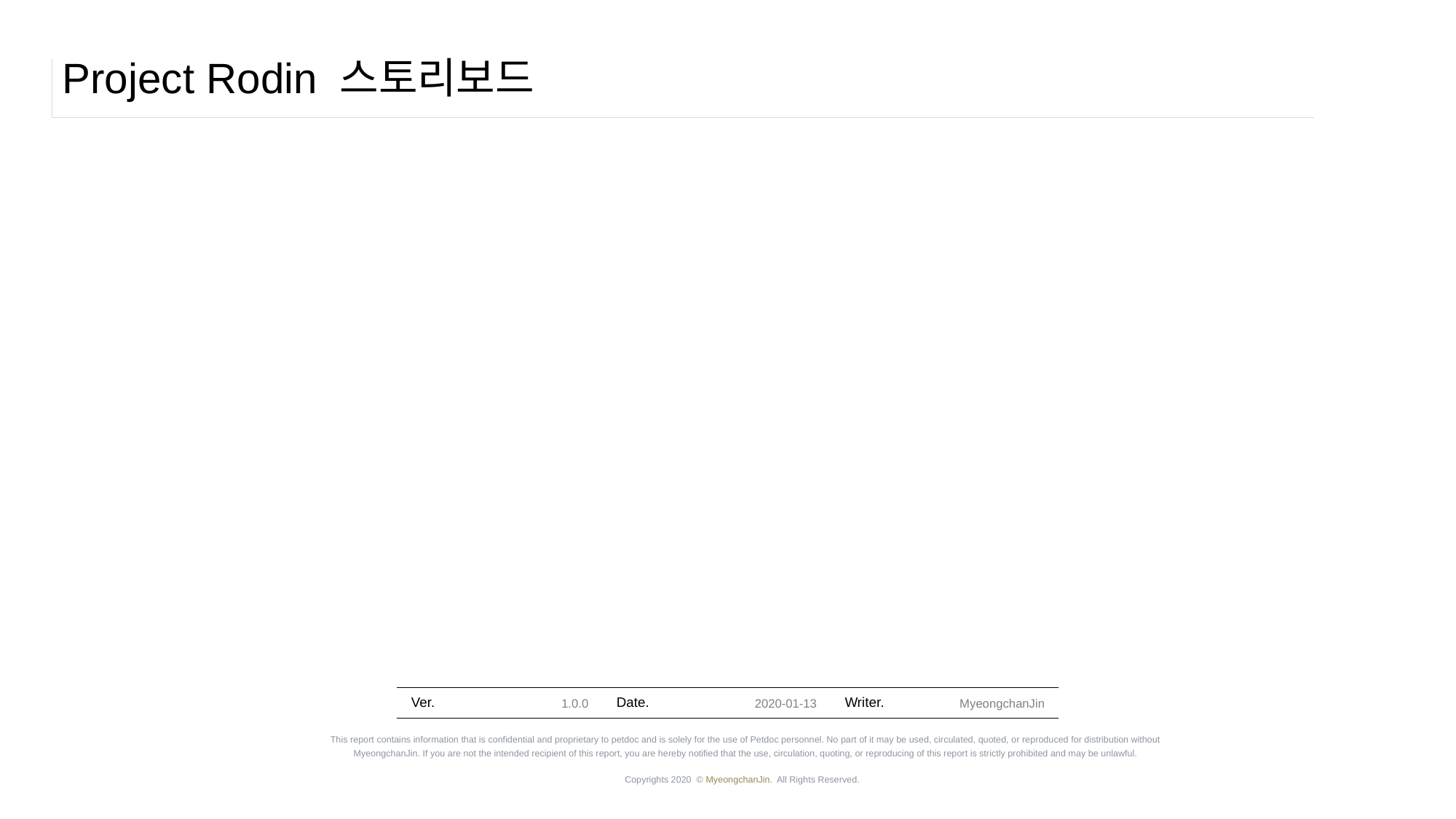

# Project Rodin 스토리보드
2020-01-13
MyeongchanJin
1.0.0